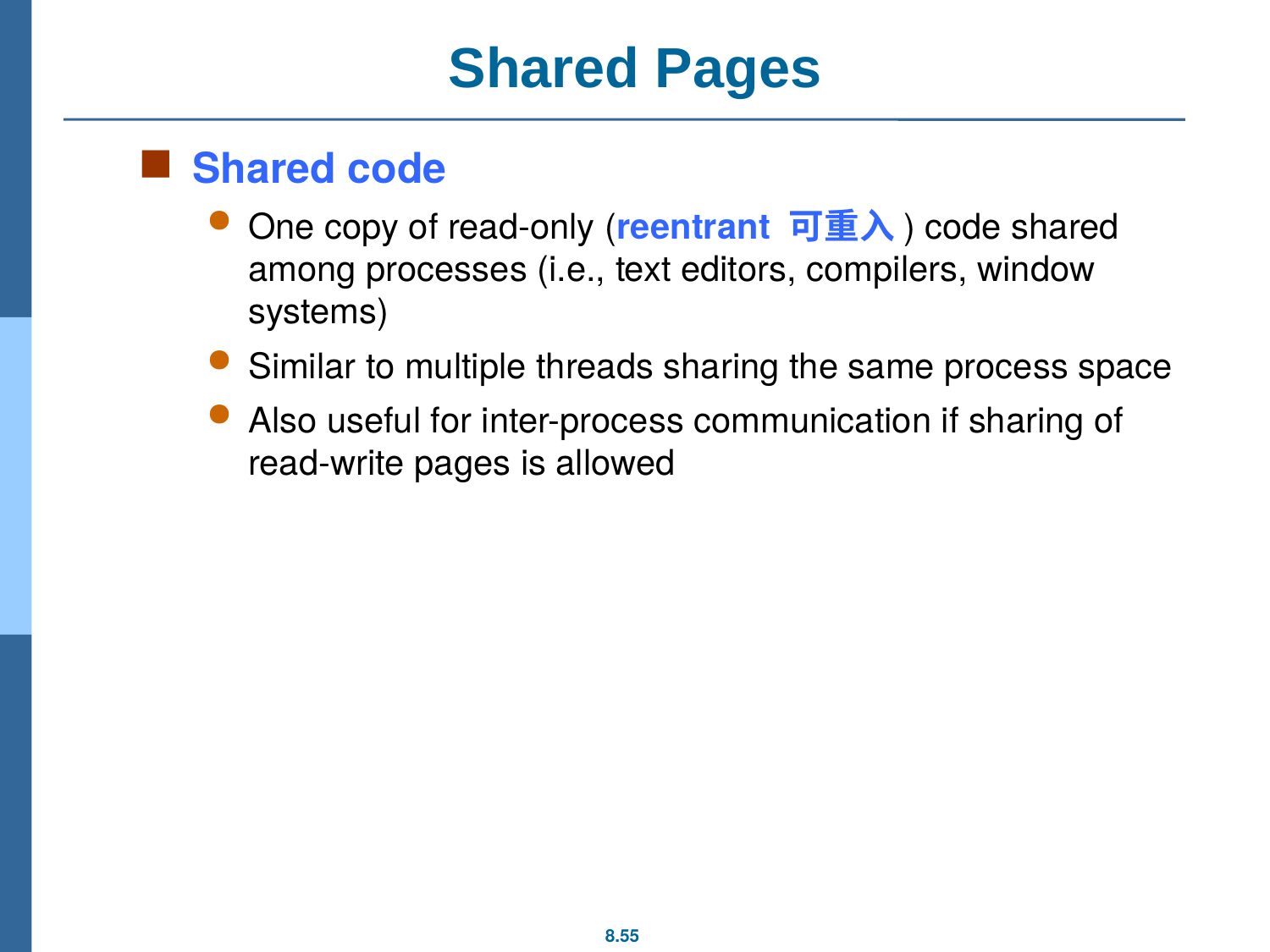

# Shared Pages
Shared code
One copy of read-only (reentrant 可重入) code shared among processes (i.e., text editors, compilers, window systems)
Similar to multiple threads sharing the same process space
Also useful for inter-process communication if sharing of read-write pages is allowed